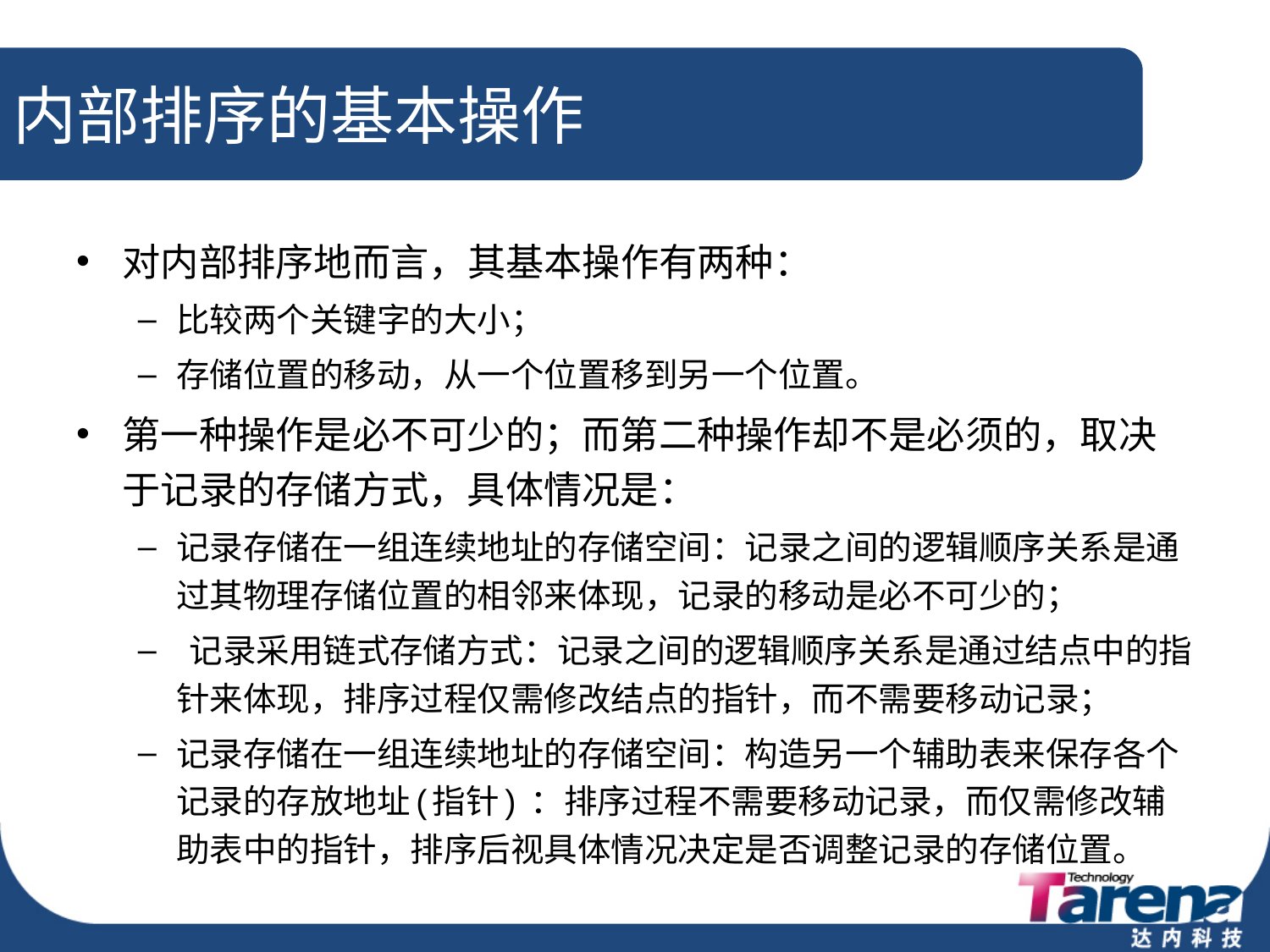

# 内部排序的基本操作
对内部排序地而言，其基本操作有两种：
比较两个关键字的大小；
存储位置的移动，从一个位置移到另一个位置。
第一种操作是必不可少的；而第二种操作却不是必须的，取决于记录的存储方式，具体情况是：
记录存储在一组连续地址的存储空间：记录之间的逻辑顺序关系是通过其物理存储位置的相邻来体现，记录的移动是必不可少的；
 记录采用链式存储方式：记录之间的逻辑顺序关系是通过结点中的指针来体现，排序过程仅需修改结点的指针，而不需要移动记录；
记录存储在一组连续地址的存储空间：构造另一个辅助表来保存各个记录的存放地址(指针) ：排序过程不需要移动记录，而仅需修改辅助表中的指针，排序后视具体情况决定是否调整记录的存储位置。